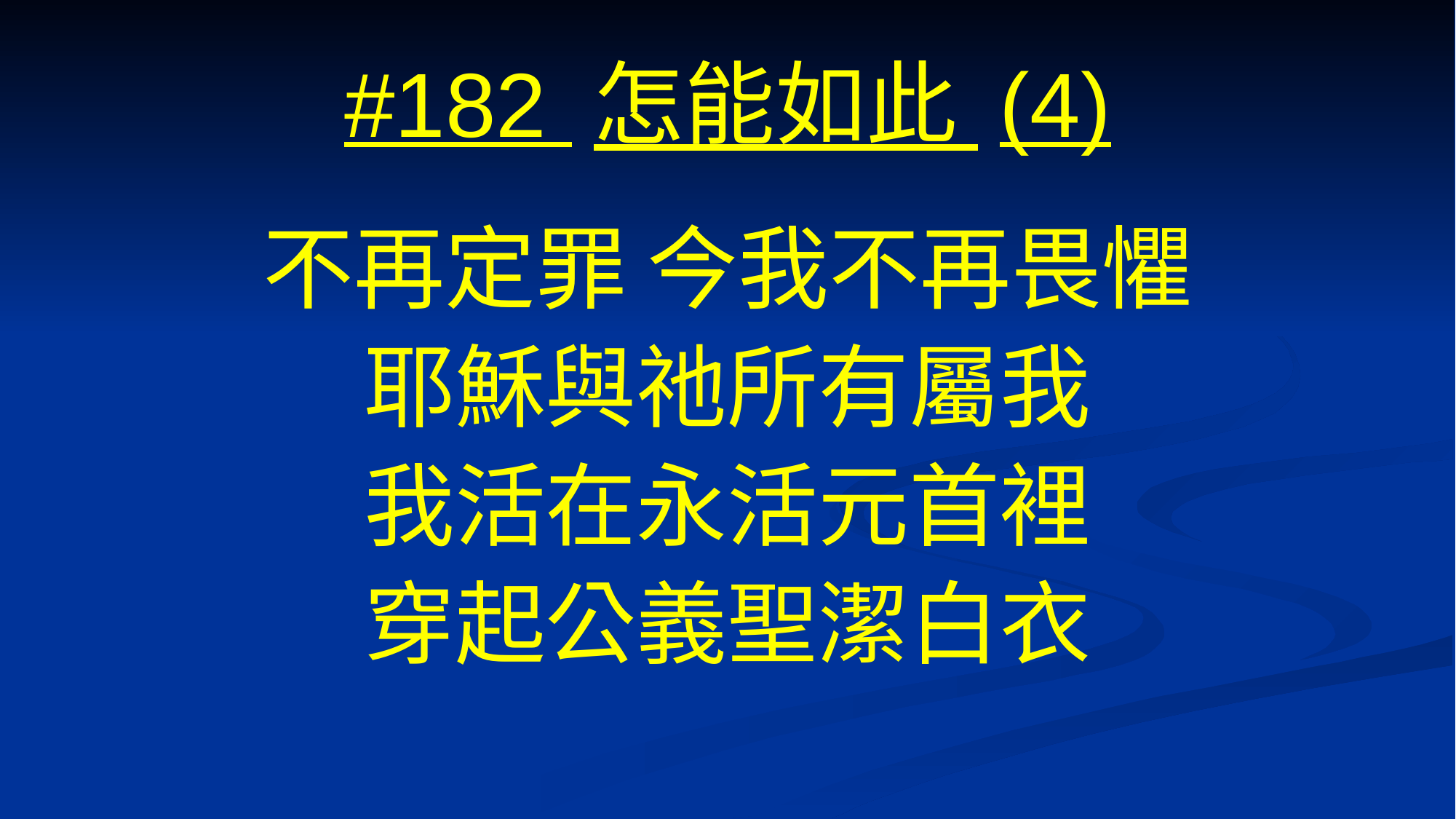

# #182 怎能如此 (4)
不再定罪 今我不再畏懼
耶穌與祂所有屬我
我活在永活元首裡
穿起公義聖潔白衣